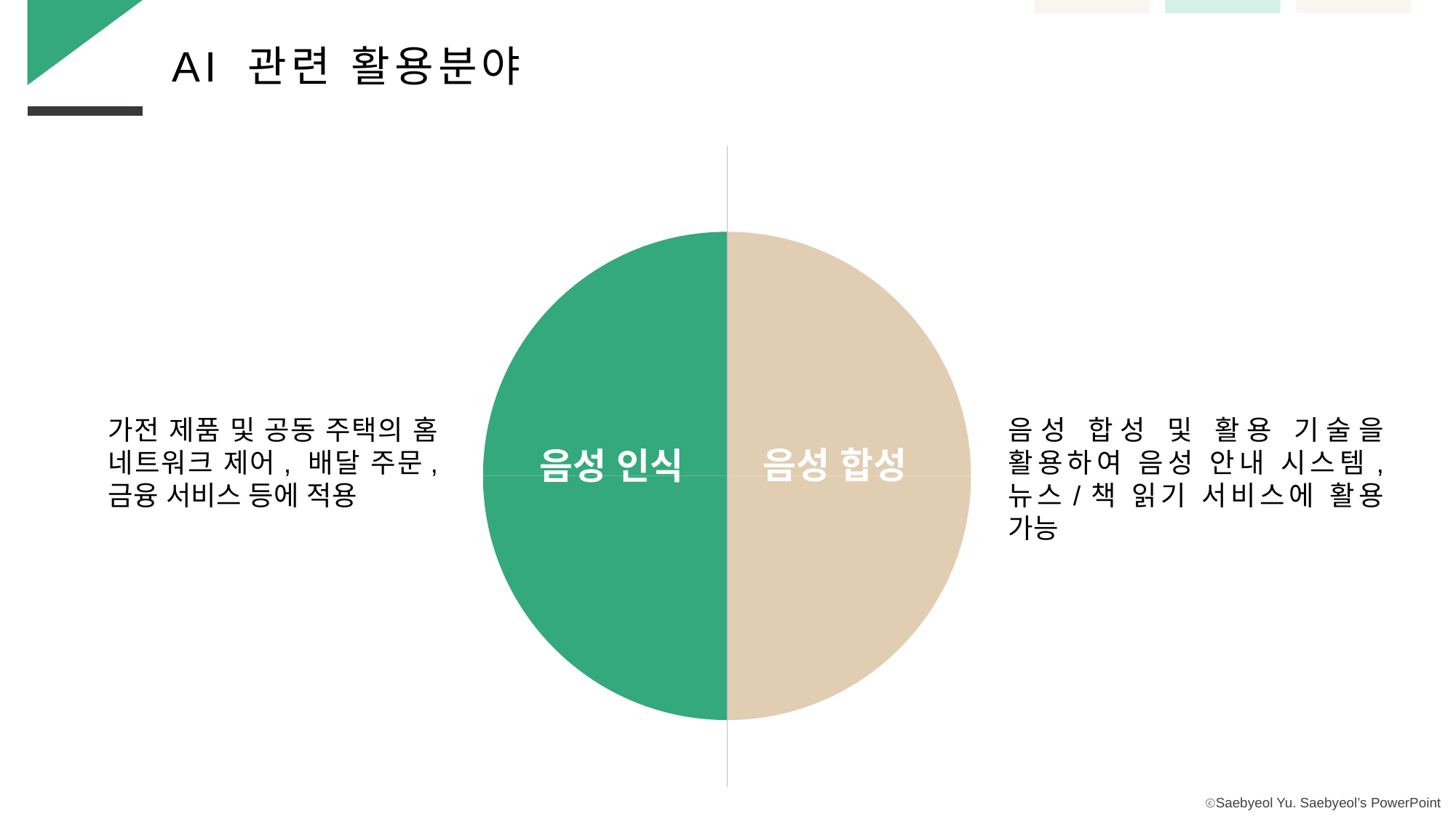

AI 관련 활용분야

가전 제품 및 공동 주택의 홈 네트워크 제어, 배달 주문, 금융 서비스 등에 적용
음성 합성 및 활용 기술을 활용하여 음성 안내 시스템, 뉴스/책 읽기 서비스에 활용 가능
음성 합성
음성 인식